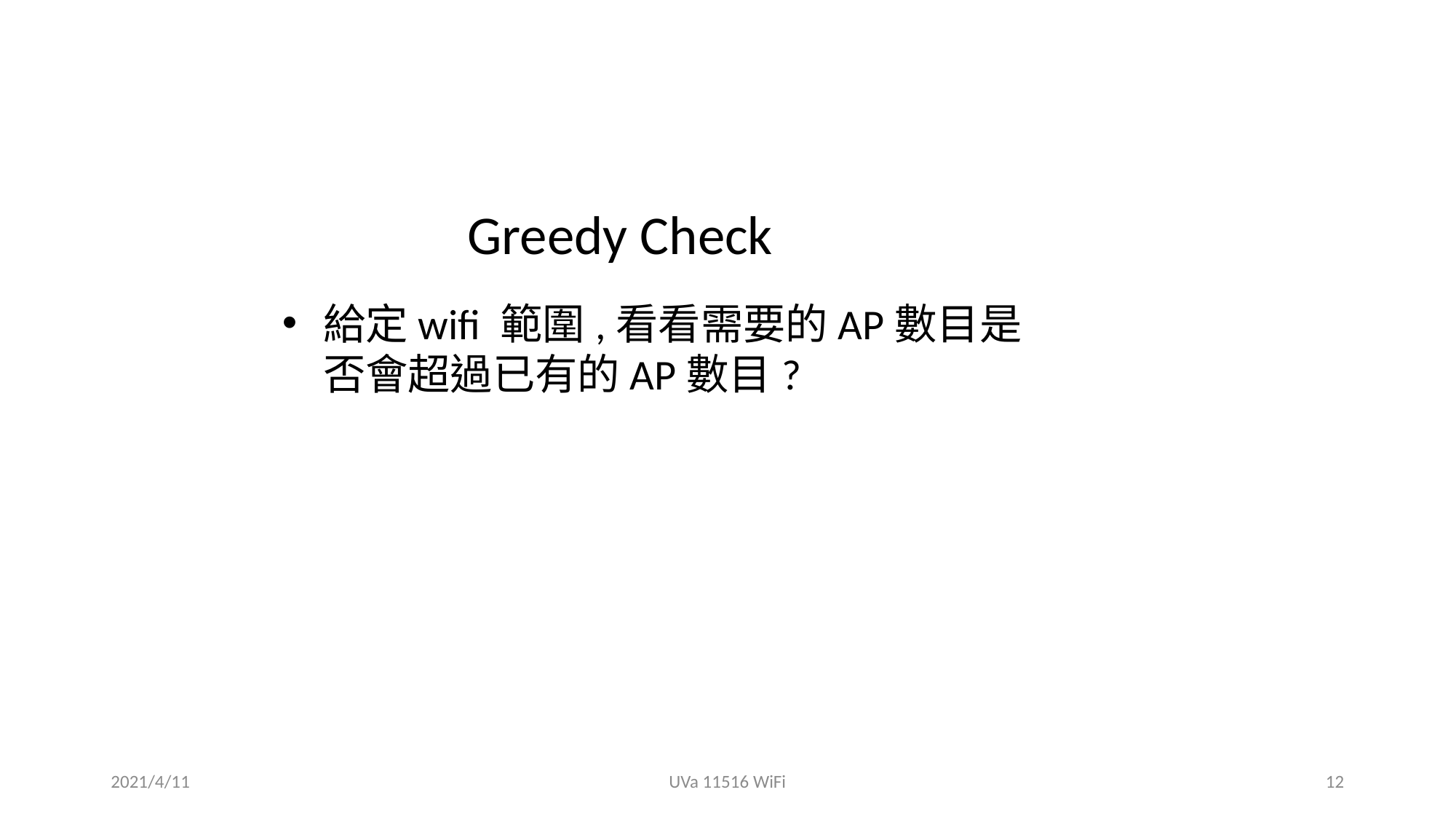

Greedy Check
給定wifi 範圍,看看需要的AP數目是否會超過已有的AP數目?
2021/4/11
UVa 11516 WiFi
12